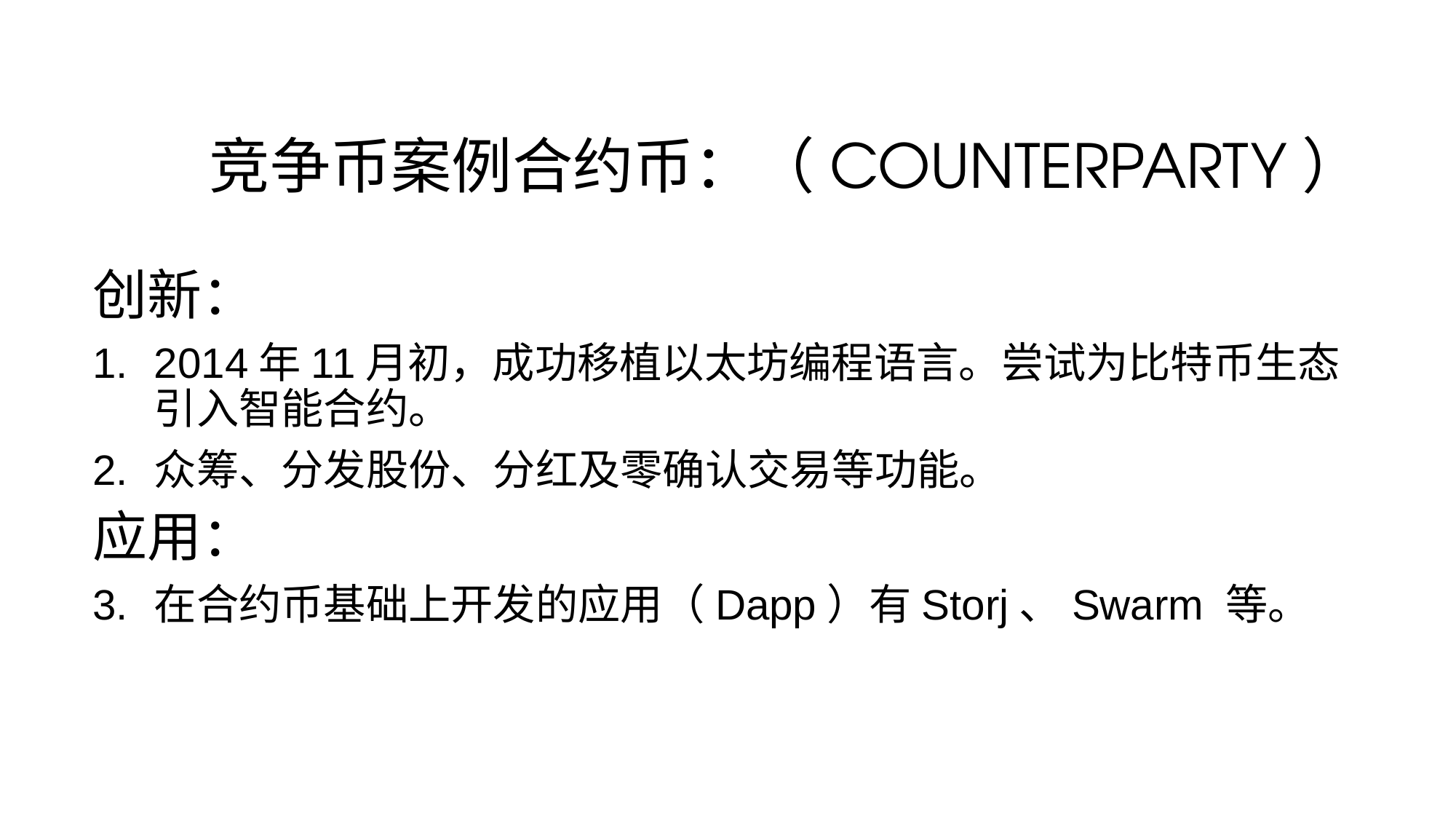

# 竞争币案例合约币：（CounterParty）
创新：
2014年11月初，成功移植以太坊编程语言。尝试为比特币生态引入智能合约。
众筹、分发股份、分红及零确认交易等功能。
应用：
在合约币基础上开发的应用（Dapp）有Storj、Swarm 等。